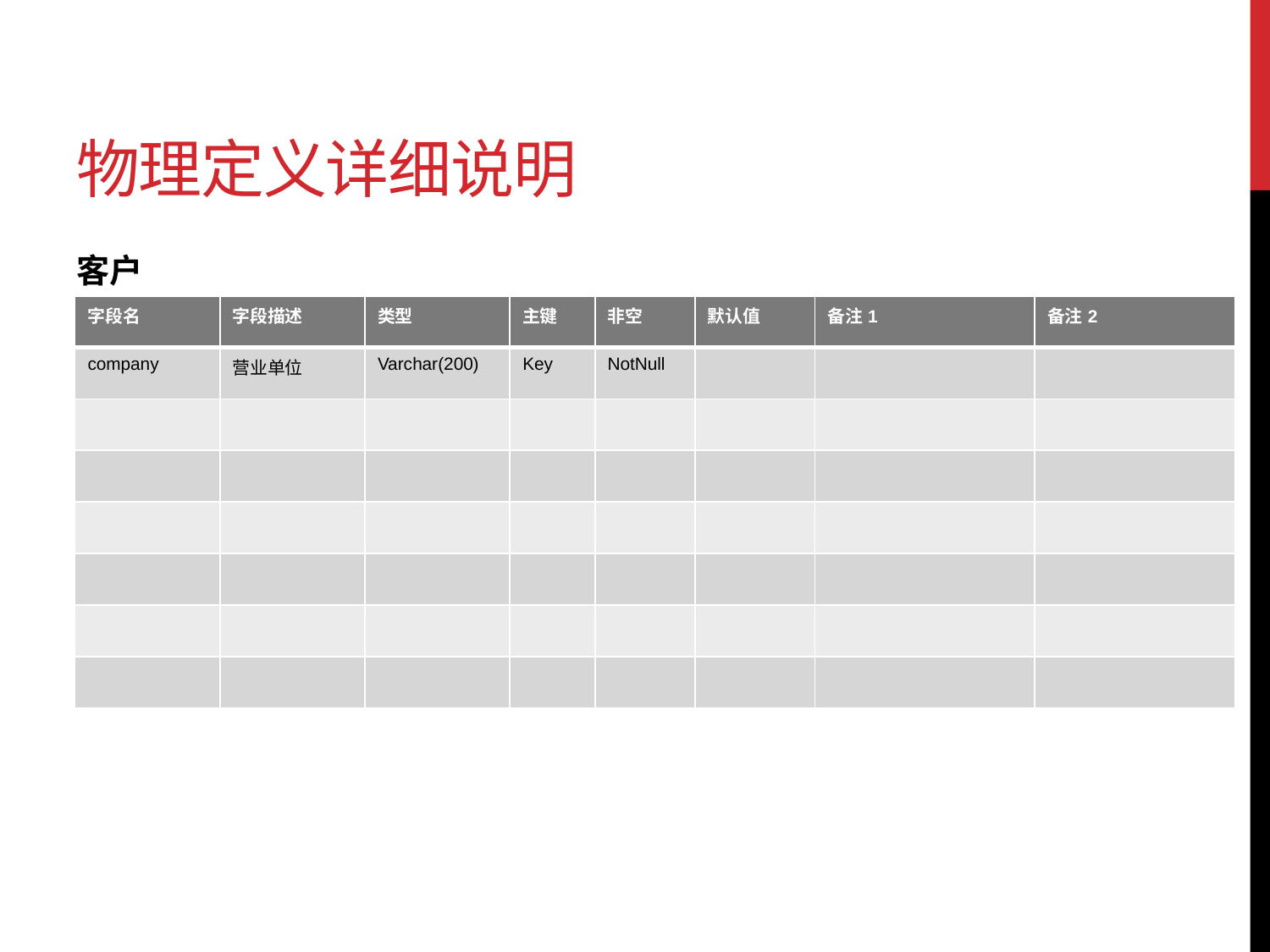

# 物理定义详细说明
客户
| 字段名 | 字段描述 | 类型 | 主键 | 非空 | 默认值 | 备注1 | 备注2 |
| --- | --- | --- | --- | --- | --- | --- | --- |
| company | 营业单位 | Varchar(200) | Key | NotNull |  |  |  |
|  |  |  |  |  |  |  |  |
|  |  |  |  |  |  |  |  |
|  |  |  |  |  |  |  |  |
|  |  |  |  |  |  |  |  |
|  |  |  |  |  |  |  |  |
|  |  |  |  |  |  |  |  |